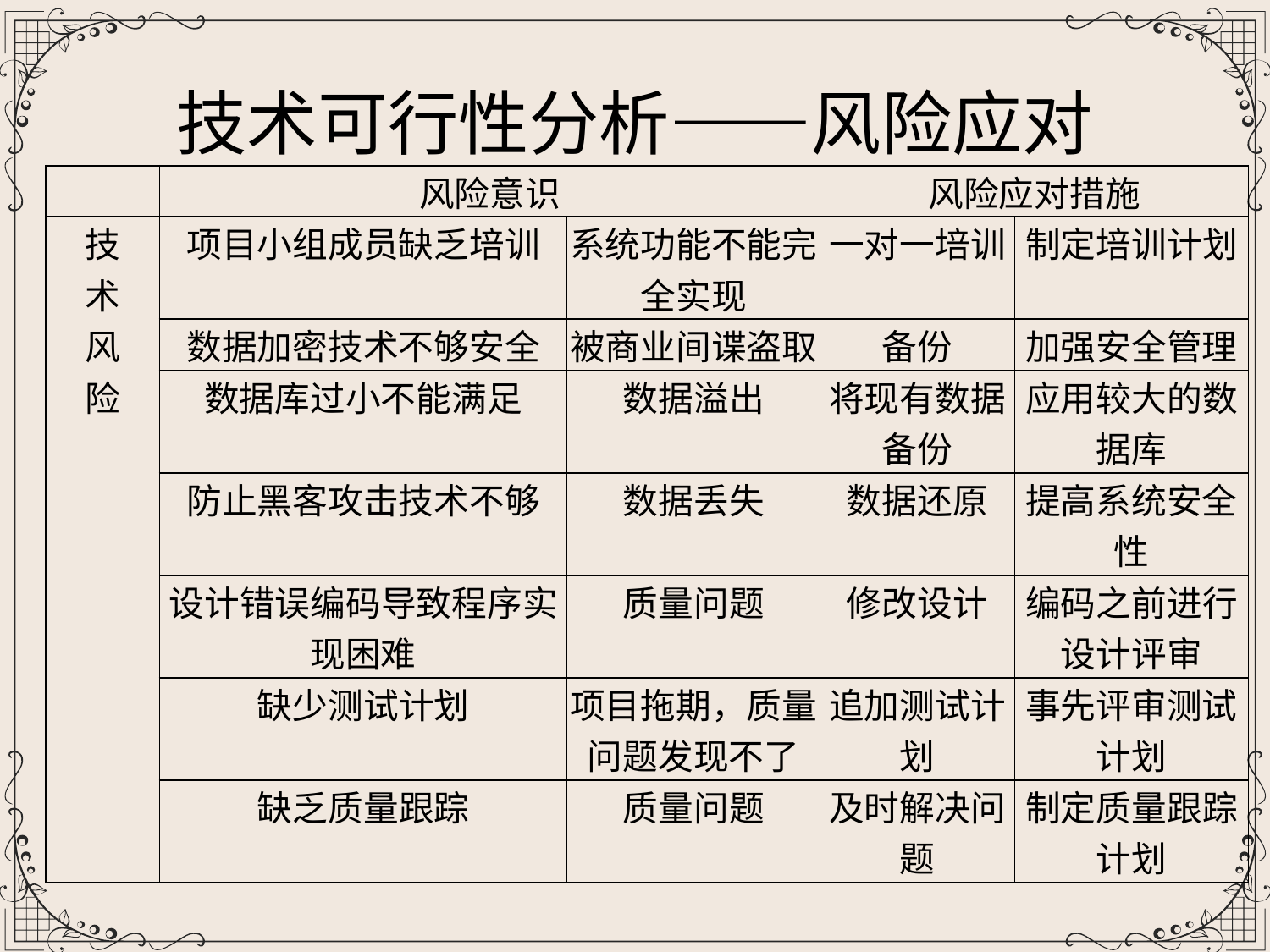

技术可行性分析——风险应对
|  | 风险意识 |  | 风险应对措施 |  |
| --- | --- | --- | --- | --- |
| 技 术 风 险 | 项目小组成员缺乏培训 | 系统功能不能完全实现 | 一对一培训 | 制定培训计划 |
|  | 数据加密技术不够安全 | 被商业间谍盗取 | 备份 | 加强安全管理 |
|  | 数据库过小不能满足 | 数据溢出 | 将现有数据备份 | 应用较大的数据库 |
|  | 防止黑客攻击技术不够 | 数据丢失 | 数据还原 | 提高系统安全性 |
|  | 设计错误编码导致程序实现困难 | 质量问题 | 修改设计 | 编码之前进行设计评审 |
|  | 缺少测试计划 | 项目拖期，质量问题发现不了 | 追加测试计划 | 事先评审测试计划 |
|  | 缺乏质量跟踪 | 质量问题 | 及时解决问题 | 制定质量跟踪计划 |